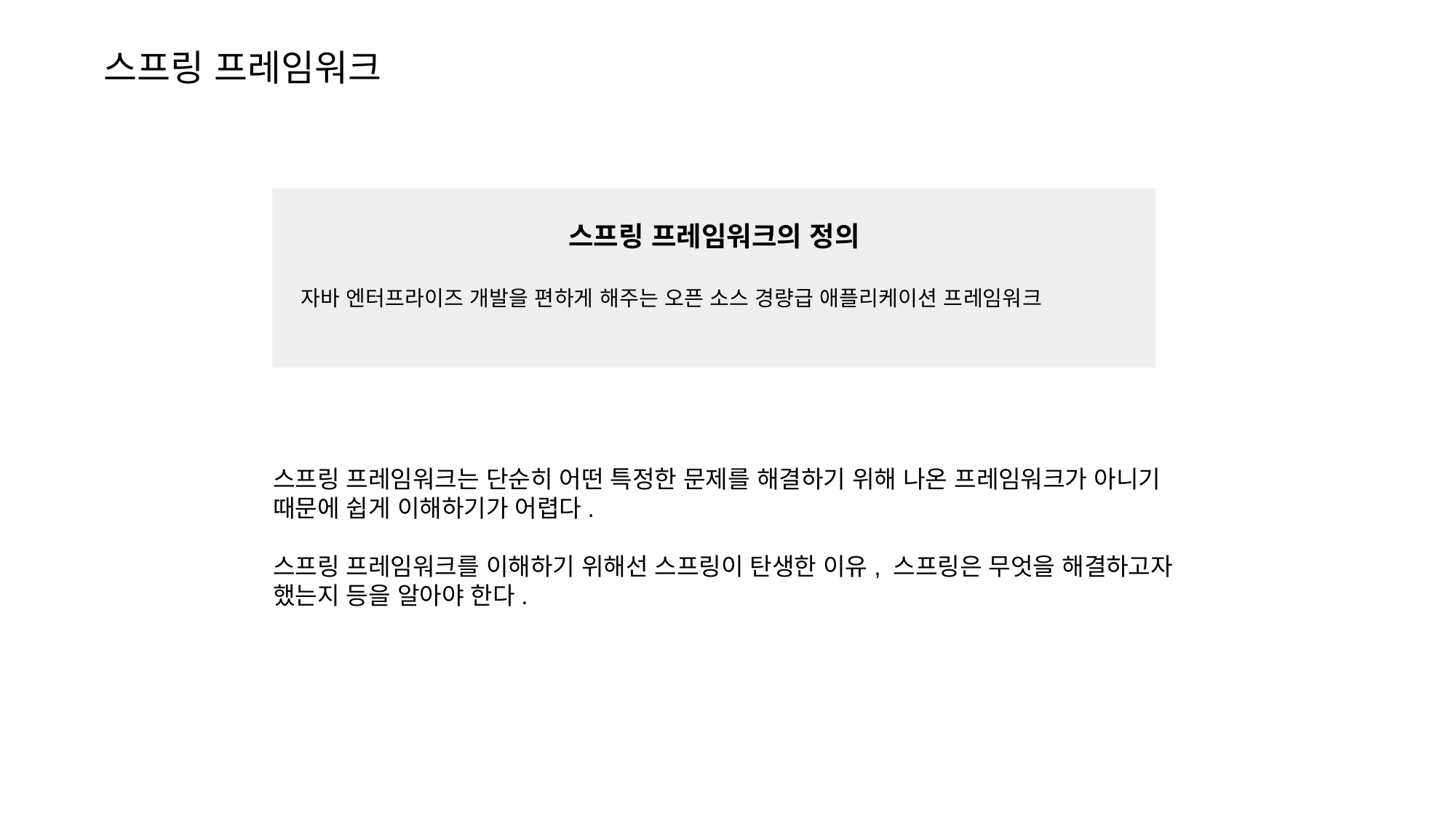

스프링 프레임워크

스프링 프레임워크의 정의

자바 엔터프라이즈 개발을 편하게 해주는 오픈 소스 경량급 애플리케이션 프레임워크
스프링 프레임워크는 단순히 어떤 특정한 문제를 해결하기 위해 나온 프레임워크가 아니기 때문에 쉽게 이해하기가 어렵다.

스프링 프레임워크를 이해하기 위해선 스프링이 탄생한 이유, 스프링은 무엇을 해결하고자 했는지 등을 알아야 한다.